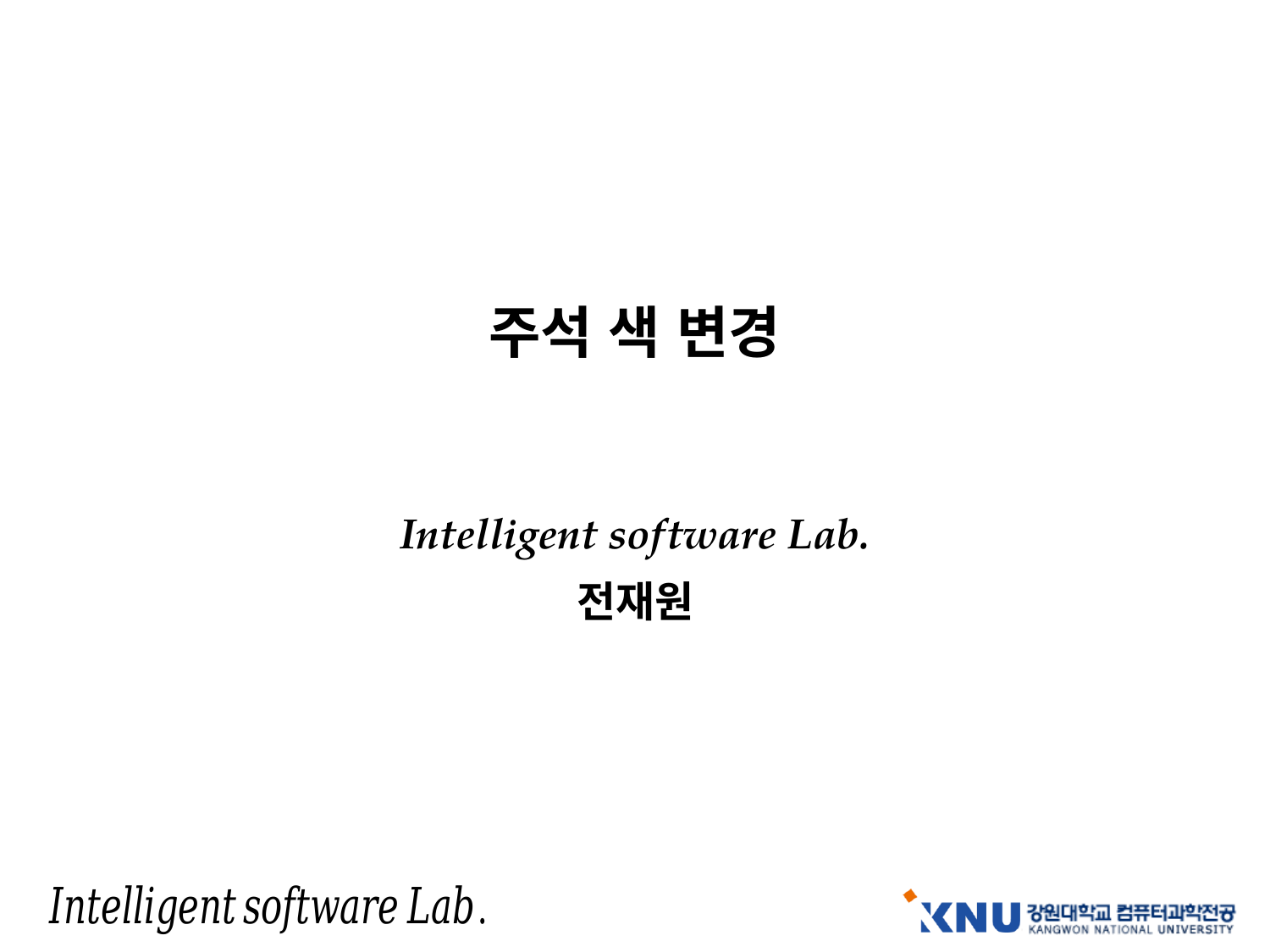

# 주석 색 변경
Intelligent software Lab.
전재원